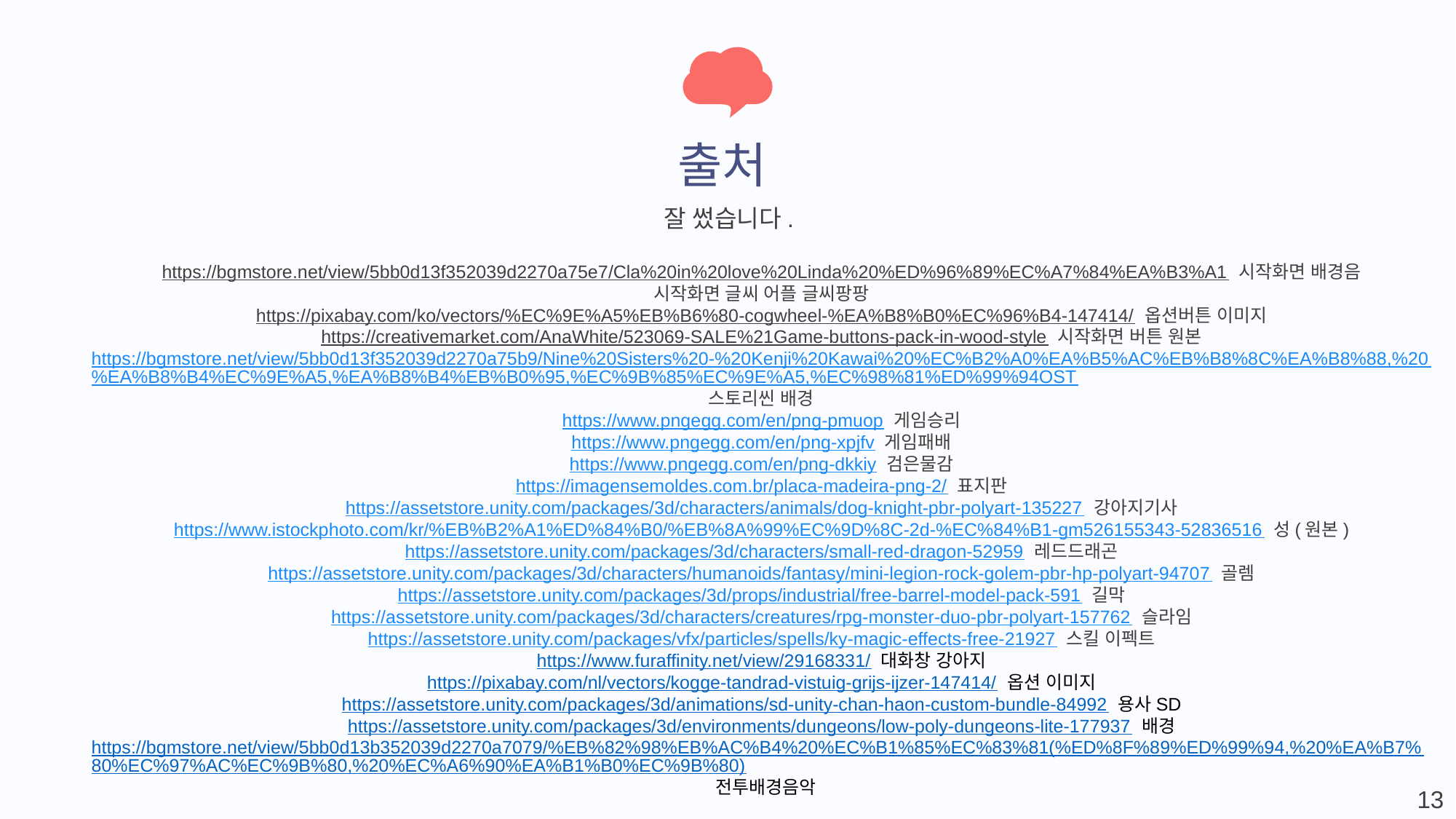

출처.
출처
잘 썼습니다.
https://bgmstore.net/view/5bb0d13f352039d2270a75e7/Cla%20in%20love%20Linda%20%ED%96%89%EC%A7%84%EA%B3%A1 시작화면 배경음
시작화면 글씨 어플 글씨팡팡
https://pixabay.com/ko/vectors/%EC%9E%A5%EB%B6%80-cogwheel-%EA%B8%B0%EC%96%B4-147414/ 옵션버튼 이미지
https://creativemarket.com/AnaWhite/523069-SALE%21Game-buttons-pack-in-wood-style 시작화면 버튼 원본
https://bgmstore.net/view/5bb0d13f352039d2270a75b9/Nine%20Sisters%20-%20Kenji%20Kawai%20%EC%B2%A0%EA%B5%AC%EB%B8%8C%EA%B8%88,%20%EA%B8%B4%EC%9E%A5,%EA%B8%B4%EB%B0%95,%EC%9B%85%EC%9E%A5,%EC%98%81%ED%99%94OST
스토리씬 배경
https://www.pngegg.com/en/png-pmuop 게임승리
https://www.pngegg.com/en/png-xpjfv 게임패배
https://www.pngegg.com/en/png-dkkiy 검은물감
https://imagensemoldes.com.br/placa-madeira-png-2/ 표지판
https://assetstore.unity.com/packages/3d/characters/animals/dog-knight-pbr-polyart-135227 강아지기사
https://www.istockphoto.com/kr/%EB%B2%A1%ED%84%B0/%EB%8A%99%EC%9D%8C-2d-%EC%84%B1-gm526155343-52836516 성(원본)
https://assetstore.unity.com/packages/3d/characters/small-red-dragon-52959 레드드래곤
https://assetstore.unity.com/packages/3d/characters/humanoids/fantasy/mini-legion-rock-golem-pbr-hp-polyart-94707 골렘
https://assetstore.unity.com/packages/3d/props/industrial/free-barrel-model-pack-591 길막
https://assetstore.unity.com/packages/3d/characters/creatures/rpg-monster-duo-pbr-polyart-157762 슬라임
https://assetstore.unity.com/packages/vfx/particles/spells/ky-magic-effects-free-21927 스킬 이펙트
https://www.furaffinity.net/view/29168331/ 대화창 강아지
https://pixabay.com/nl/vectors/kogge-tandrad-vistuig-grijs-ijzer-147414/ 옵션 이미지
https://assetstore.unity.com/packages/3d/animations/sd-unity-chan-haon-custom-bundle-84992 용사SD
https://assetstore.unity.com/packages/3d/environments/dungeons/low-poly-dungeons-lite-177937 배경
https://bgmstore.net/view/5bb0d13b352039d2270a7079/%EB%82%98%EB%AC%B4%20%EC%B1%85%EC%83%81(%ED%8F%89%ED%99%94,%20%EA%B7%80%EC%97%AC%EC%9B%80,%20%EC%A6%90%EA%B1%B0%EC%9B%80) 전투배경음악
13